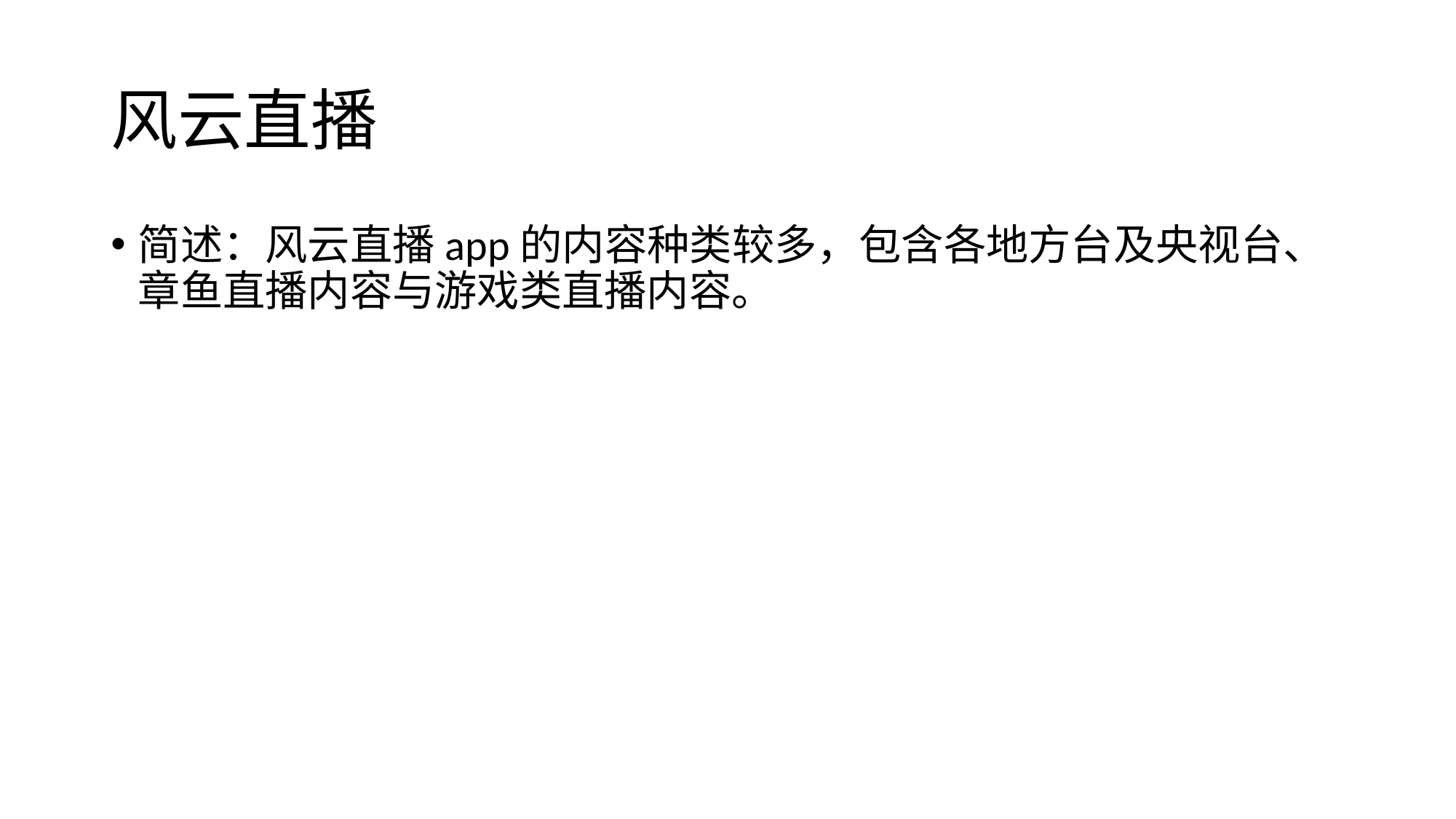

# 风云直播
简述：风云直播app的内容种类较多，包含各地方台及央视台、章鱼直播内容与游戏类直播内容。